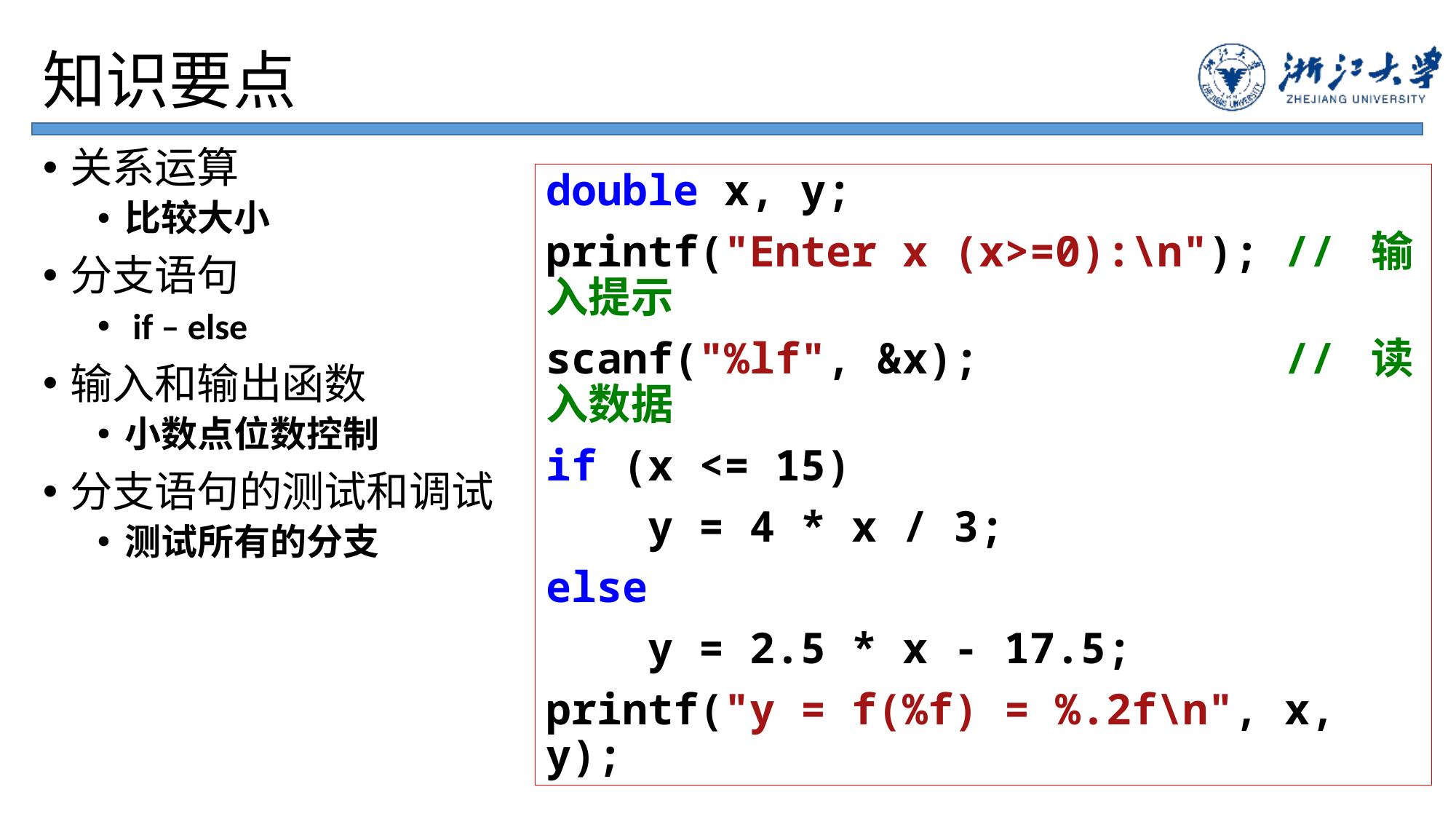

# 知识要点
关系运算
比较大小
分支语句
 if – else
输入和输出函数
小数点位数控制
分支语句的测试和调试
测试所有的分支

double x, y;
printf("Enter x (x>=0):\n"); // 输入提示
scanf("%lf", &x);            // 读入数据
if (x <= 15)
    y = 4 * x / 3;
else
    y = 2.5 * x - 17.5;
printf("y = f(%f) = %.2f\n", x, y);
29